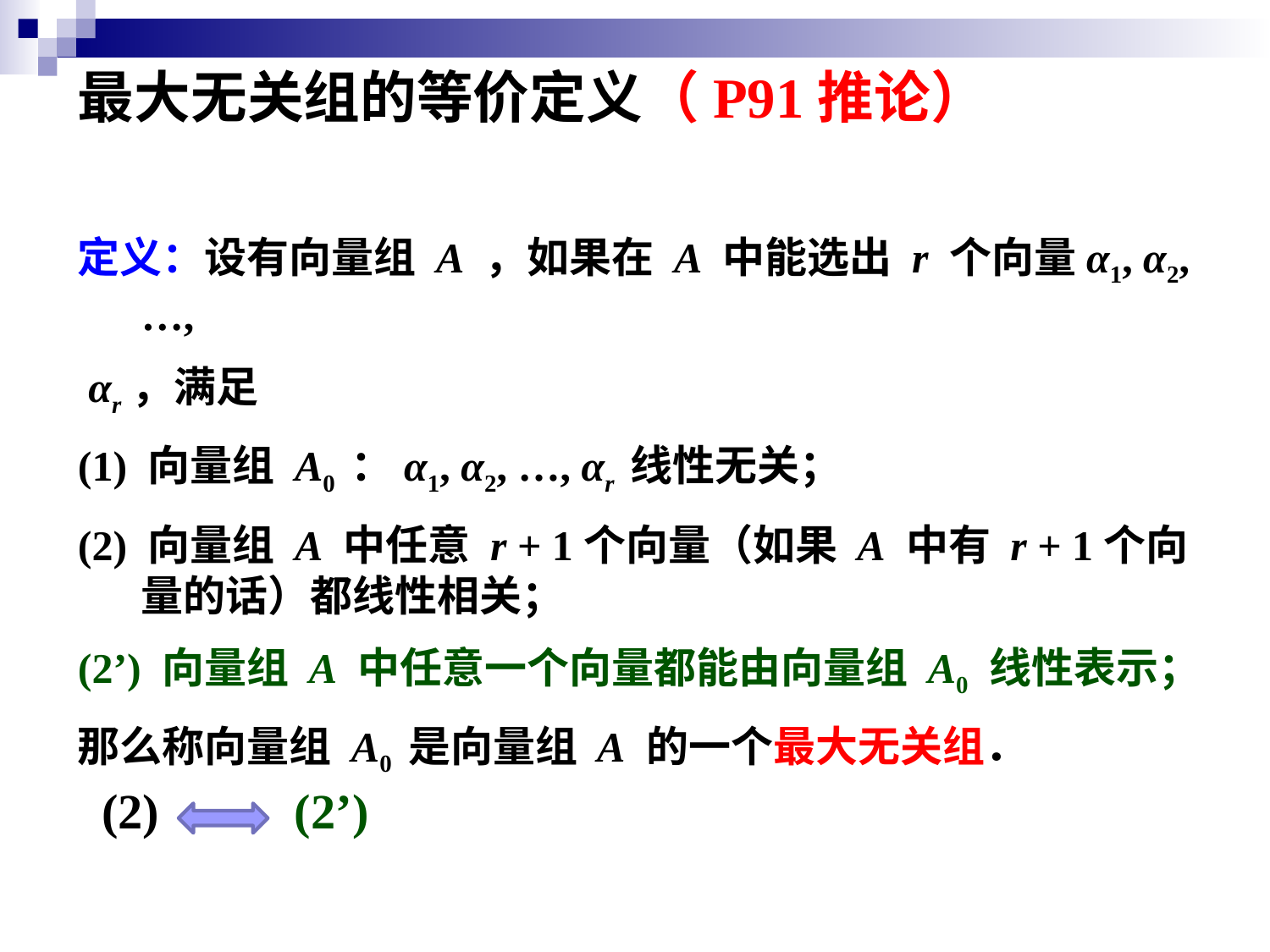

最大无关组的等价定义（P91推论）
定义：设有向量组 A ，如果在 A 中能选出 r 个向量α1, α2, …,
 αr，满足
(1) 向量组 A0 ：α1, α2, …, αr 线性无关；
(2) 向量组 A 中任意 r + 1个向量（如果 A 中有 r + 1个向量的话）都线性相关；
(2’) 向量组 A 中任意一个向量都能由向量组 A0 线性表示；
那么称向量组 A0 是向量组 A 的一个最大无关组．
(2)           (2’)